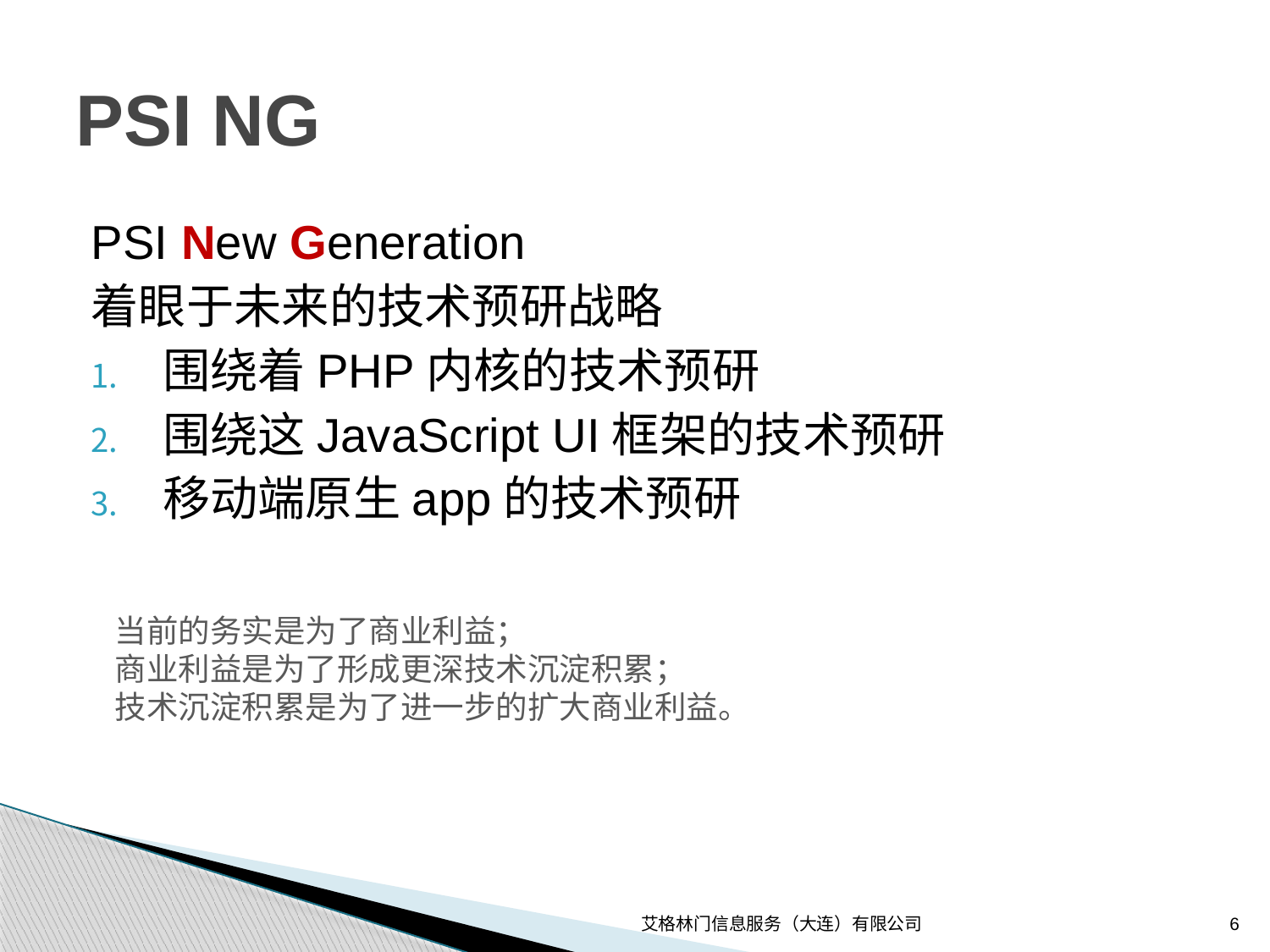

# PSI NG
PSI New Generation
着眼于未来的技术预研战略
围绕着PHP内核的技术预研
围绕这JavaScript UI框架的技术预研
移动端原生app的技术预研
当前的务实是为了商业利益；
商业利益是为了形成更深技术沉淀积累；
技术沉淀积累是为了进一步的扩大商业利益。
艾格林门信息服务（大连）有限公司
6